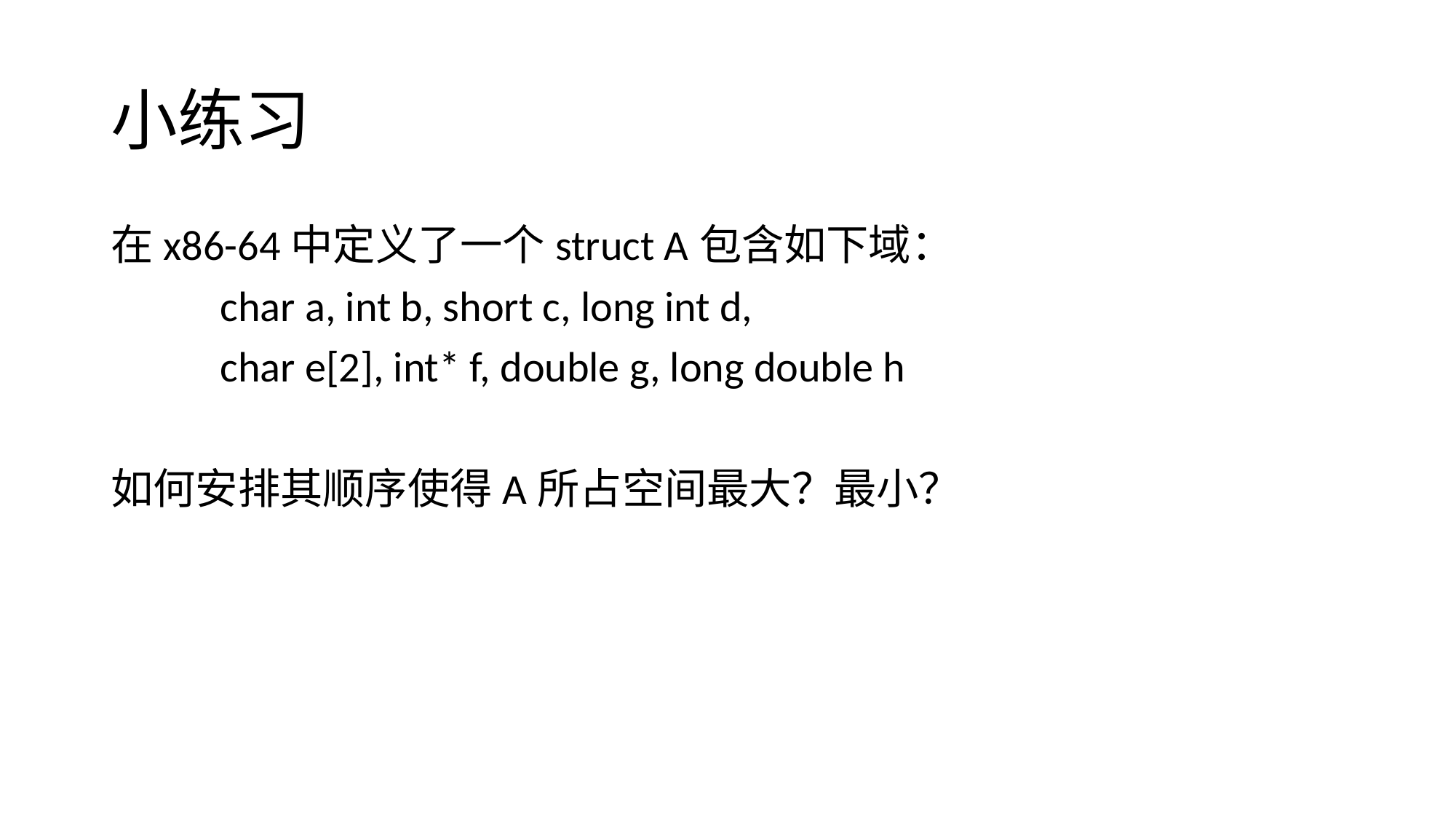

# 小练习
在x86-64中定义了一个struct A包含如下域：
	char a, int b, short c, long int d,
	char e[2], int* f, double g, long double h

如何安排其顺序使得A所占空间最大？最小？